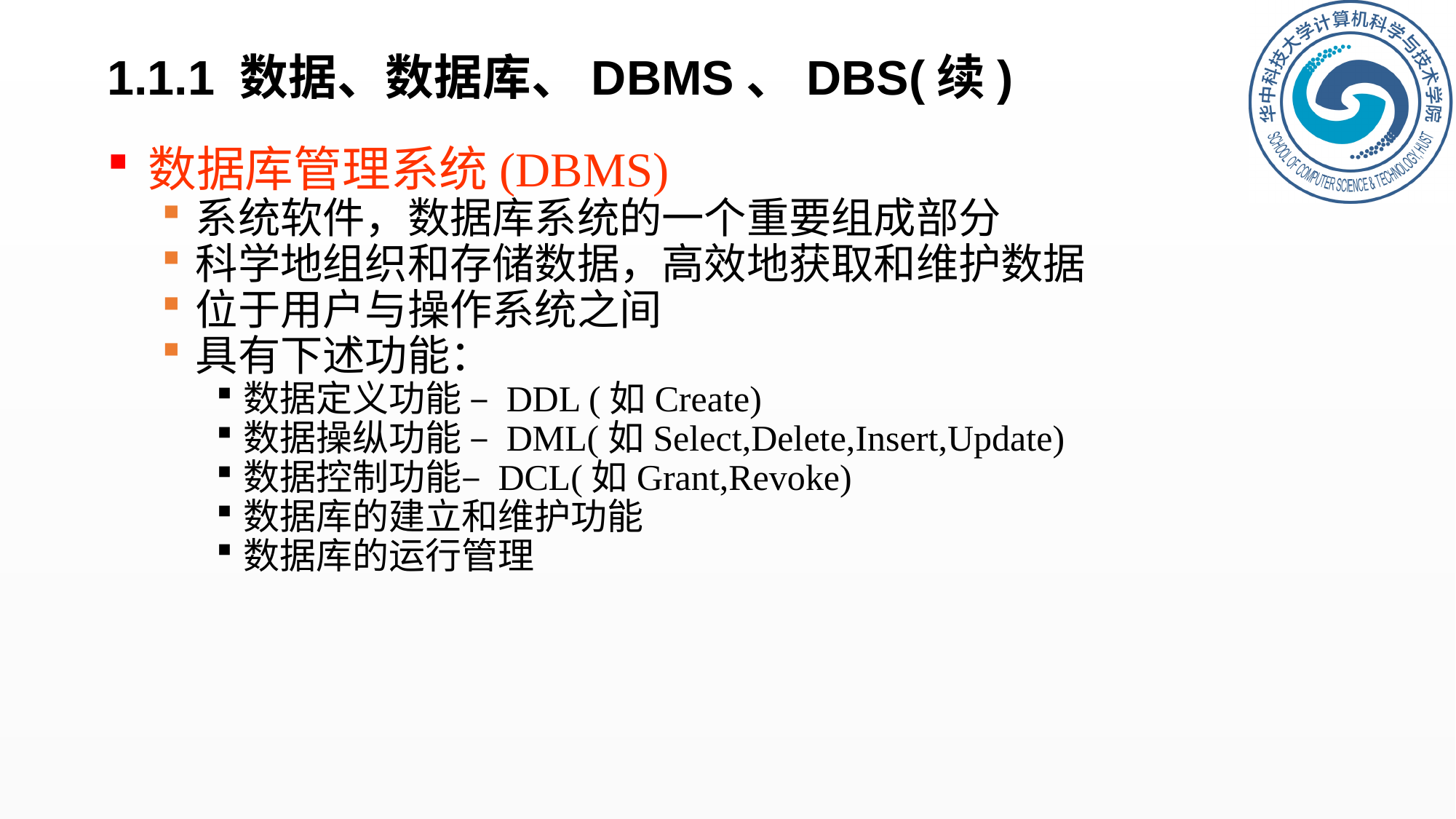

1.1.1 数据、数据库、DBMS、DBS(续)
数据库管理系统(DBMS)
系统软件，数据库系统的一个重要组成部分
科学地组织和存储数据，高效地获取和维护数据
位于用户与操作系统之间
具有下述功能：
数据定义功能 – DDL (如Create)
数据操纵功能 – DML(如Select,Delete,Insert,Update)
数据控制功能– DCL(如Grant,Revoke)
数据库的建立和维护功能
数据库的运行管理